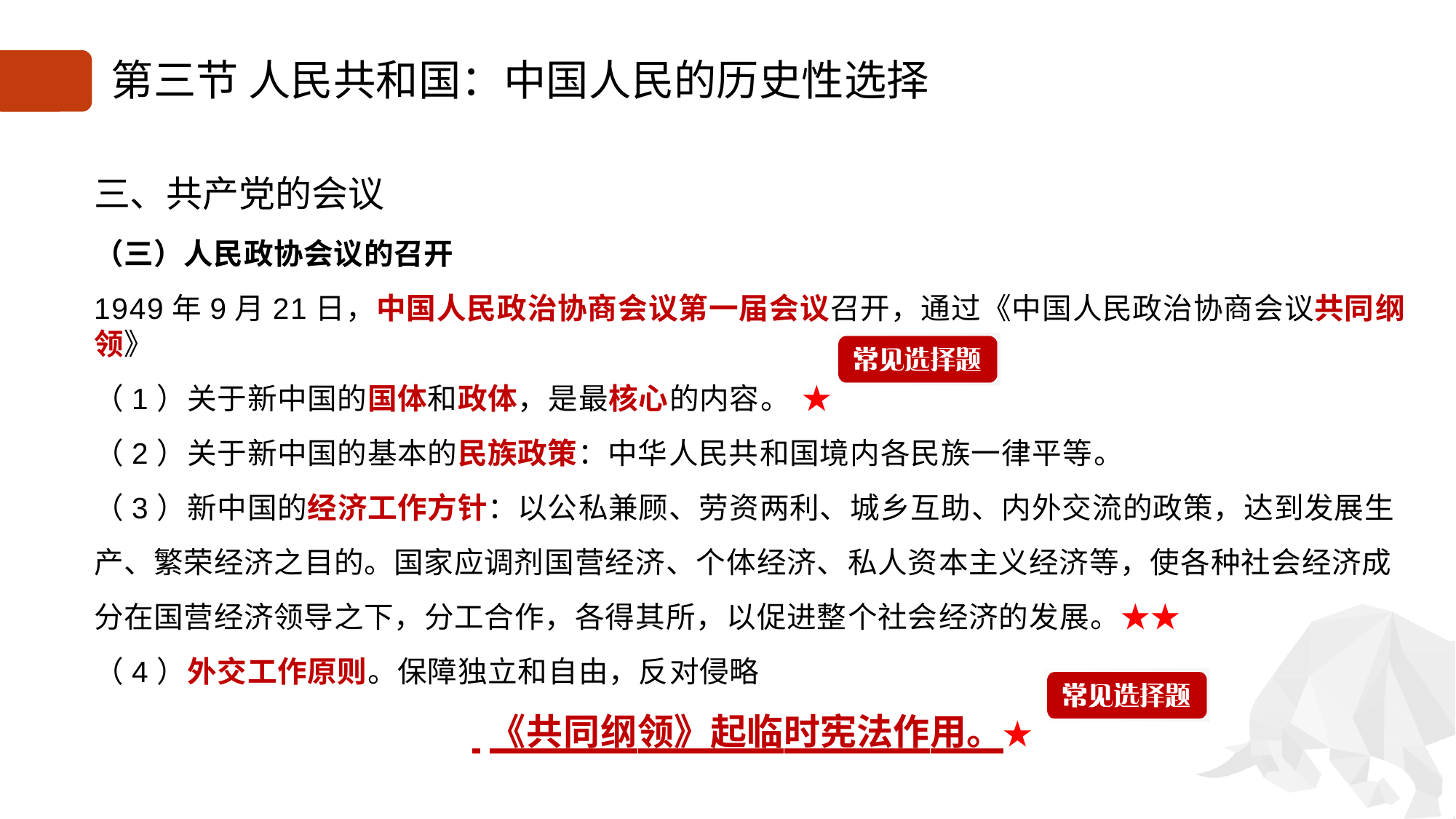

# 第三节 人民共和国：中国人民的历史性选择
三、共产党的会议
（三）人民政协会议的召开
1949年9月21日，中国人民政治协商会议第一届会议召开，通过《中国人民政治协商会议共同纲领》
（1）关于新中国的国体和政体，是最核心的内容。 ★
（2）关于新中国的基本的民族政策：中华人民共和国境内各民族一律平等。
（3）新中国的经济工作方针：以公私兼顾、劳资两利、城乡互助、内外交流的政策，达到发展生
产、繁荣经济之目的。国家应调剂国营经济、个体经济、私人资本主义经济等，使各种社会经济成 分在国营经济领导之下，分工合作，各得其所，以促进整个社会经济的发展。★★
（4）外交工作原则。保障独立和自由，反对侵略
 《共同纲领》起临时宪法作用。★